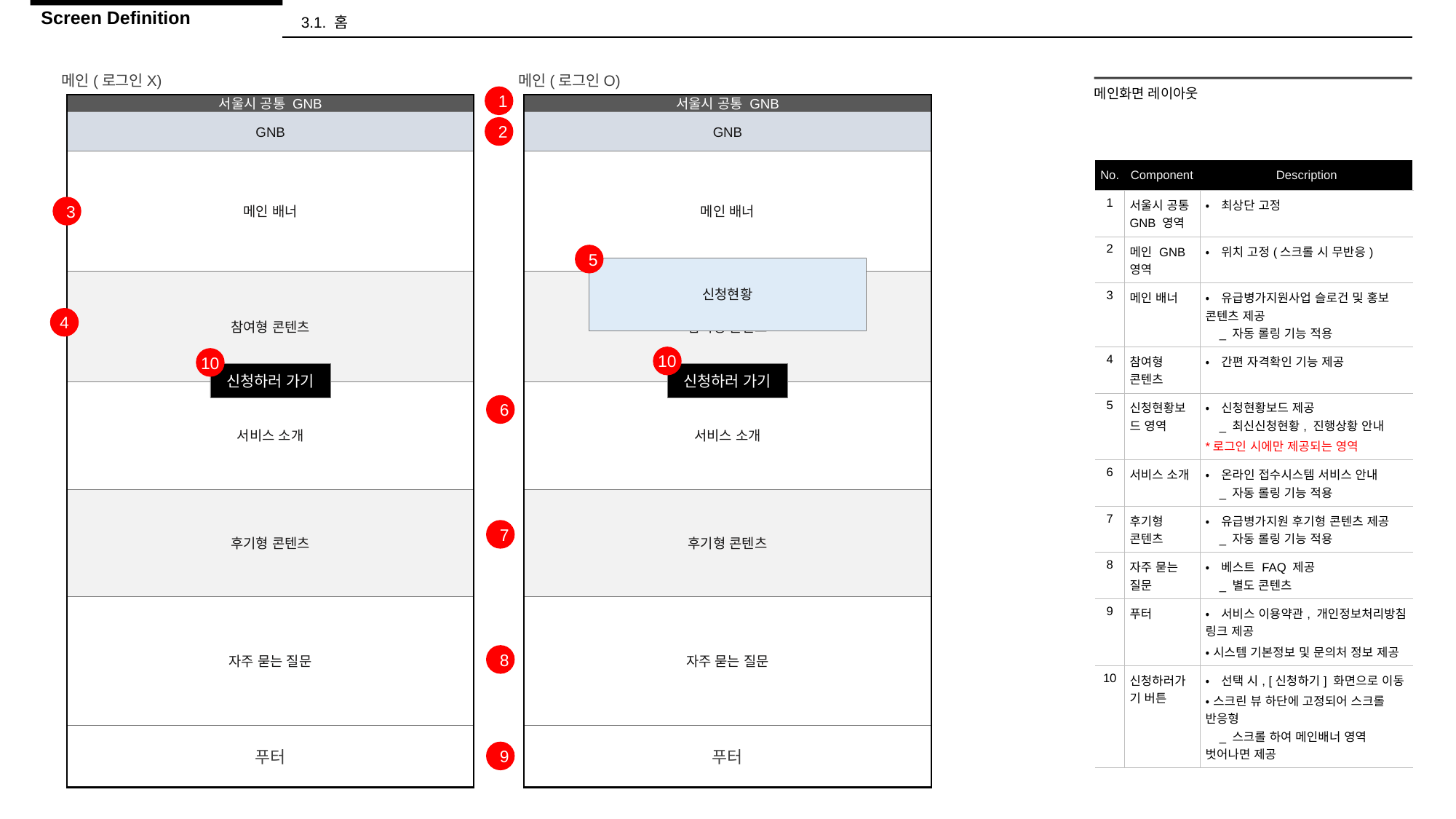

Screen Definition
3.1. 홈
메인(로그인X)
메인(로그인O)
메인화면 레이아웃
1
서울시 공통 GNB

서울시 공통 GNB

GNB
GNB
2
메인 배너
메인 배너
| No. | Component | Description |
| --- | --- | --- |
| 1 | 서울시 공통 GNB 영역 | •최상단 고정 |
| 2 | 메인 GNB 영역 | •위치 고정(스크롤 시 무반응) |
| 3 | 메인 배너 | •유급병가지원사업 슬로건 및 홍보 콘텐츠 제공 \_ 자동 롤링 기능 적용 |
| 4 | 참여형 콘텐츠 | •간편 자격확인 기능 제공 |
| 5 | 신청현황보드 영역 | •신청현황보드 제공 \_ 최신신청현황, 진행상황 안내 \*로그인 시에만 제공되는 영역 |
| 6 | 서비스 소개 | •온라인 접수시스템 서비스 안내 \_ 자동 롤링 기능 적용 |
| 7 | 후기형 콘텐츠 | •유급병가지원 후기형 콘텐츠 제공 \_ 자동 롤링 기능 적용 |
| 8 | 자주 묻는 질문 | •베스트 FAQ 제공 \_ 별도 콘텐츠 |
| 9 | 푸터 | •서비스 이용약관, 개인정보처리방침 링크 제공 •시스템 기본정보 및 문의처 정보 제공 |
| 10 | 신청하러가기 버튼 | •선택 시, [신청하기] 화면으로 이동 •스크린 뷰 하단에 고정되어 스크롤 반응형 \_ 스크롤 하여 메인배너 영역 벗어나면 제공 |
3
5
신청현황
참여형 콘텐츠
참여형 콘텐츠
4
10
10
신청하러 가기
신청하러 가기
서비스 소개
서비스 소개
6
후기형 콘텐츠
후기형 콘텐츠
7
자주 묻는 질문
자주 묻는 질문
8
푸터
푸터
9